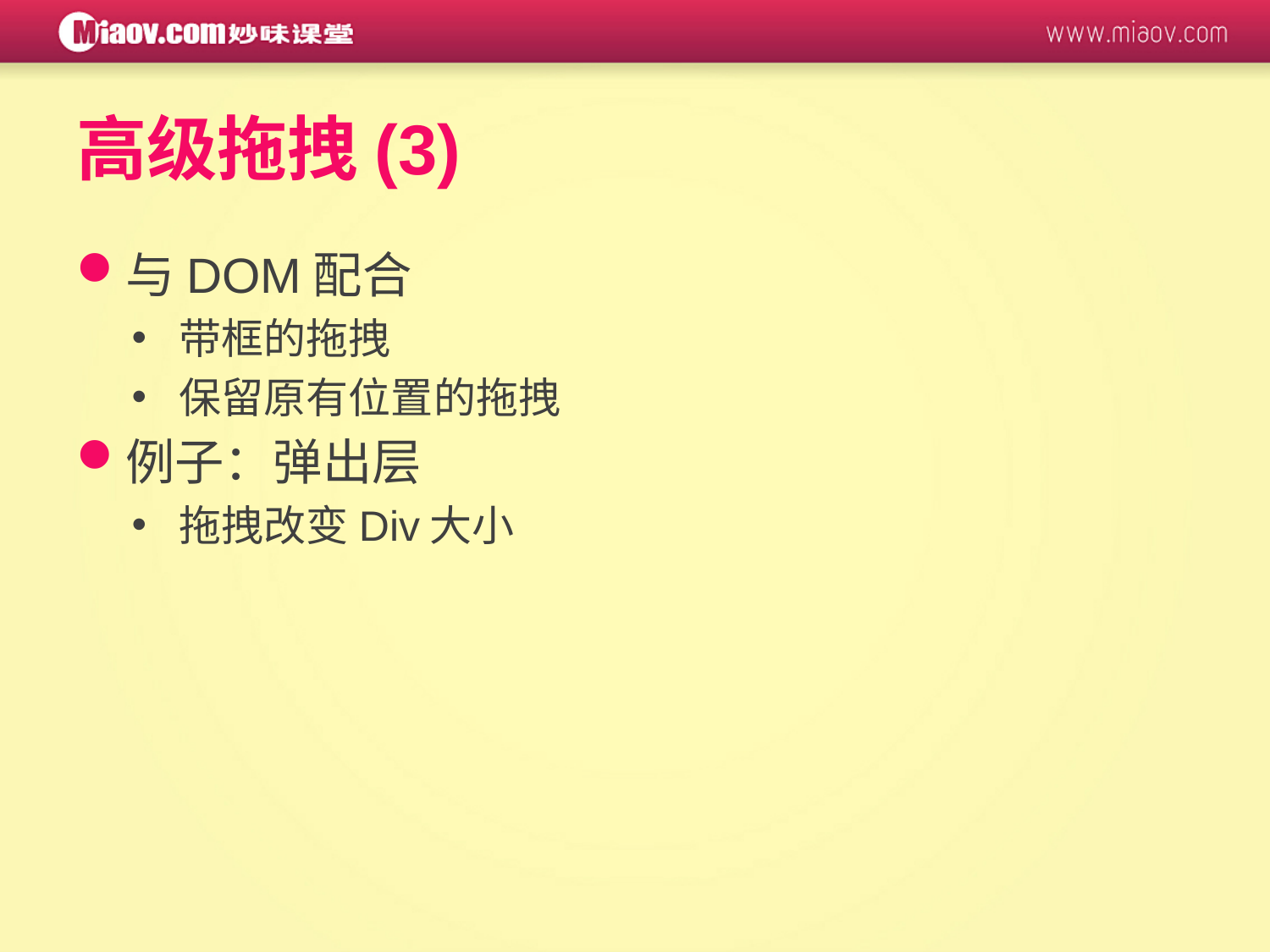

# 高级拖拽(3)
与DOM配合
带框的拖拽
保留原有位置的拖拽
例子：弹出层
拖拽改变Div大小